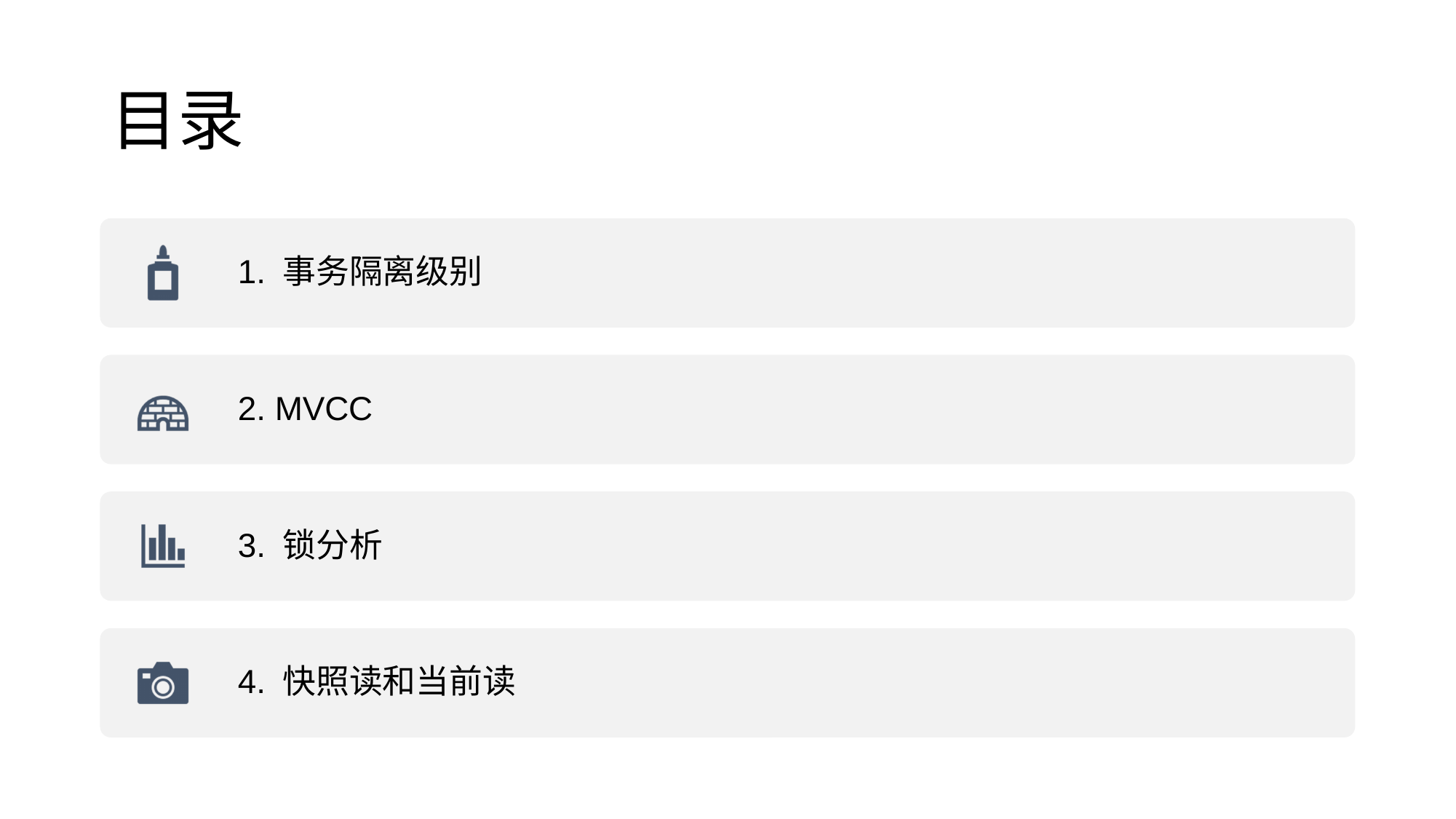

# 目录
1. 事务隔离级别
2. MVCC
3. 锁分析
4. 快照读和当前读